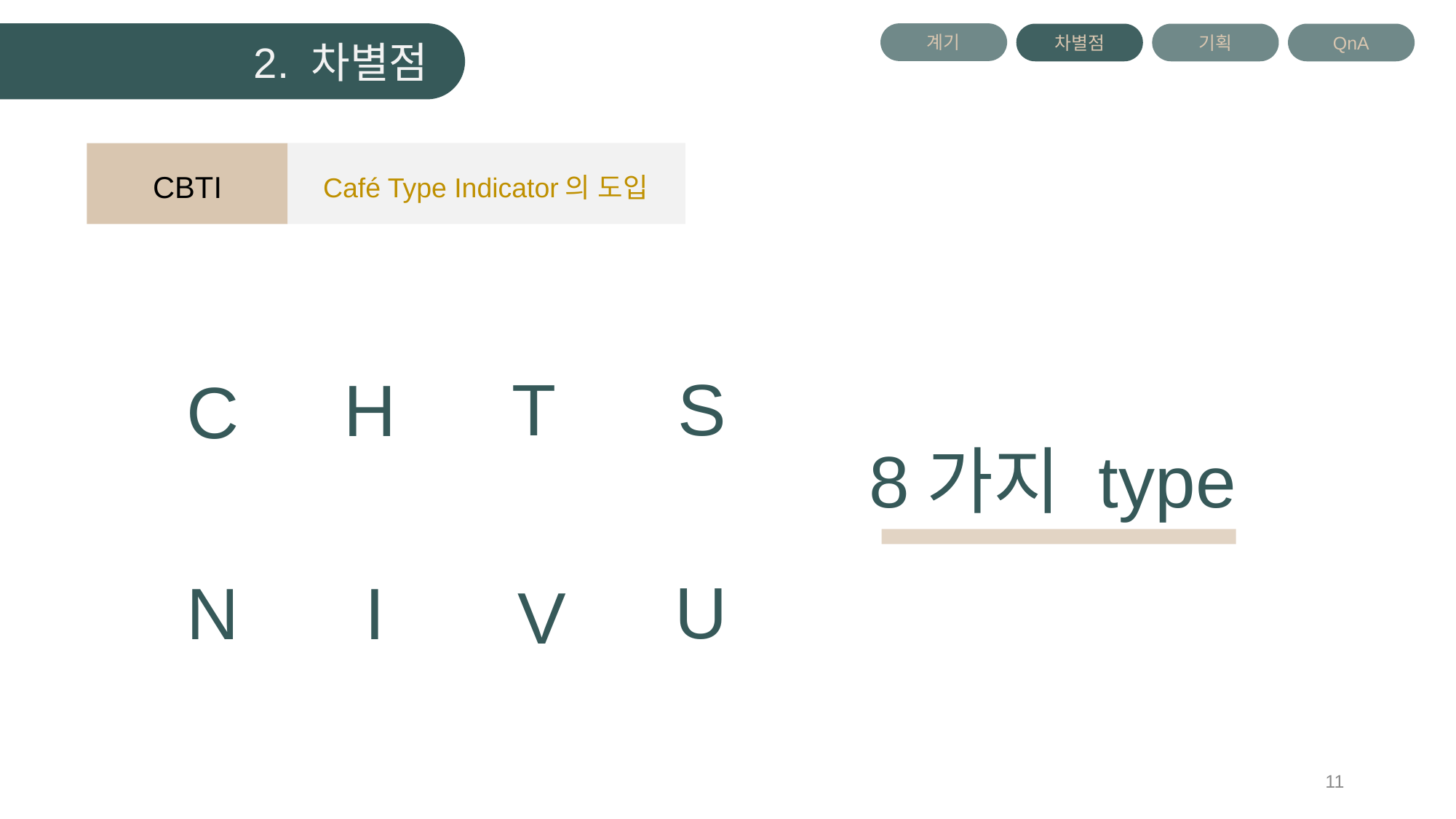

2. 차별점
계기
QnA
차별점
기획

CBTI
Café Type Indicator의 도입

 T
S
 H
 C
8가지 type

U
 I
 N
 V
11